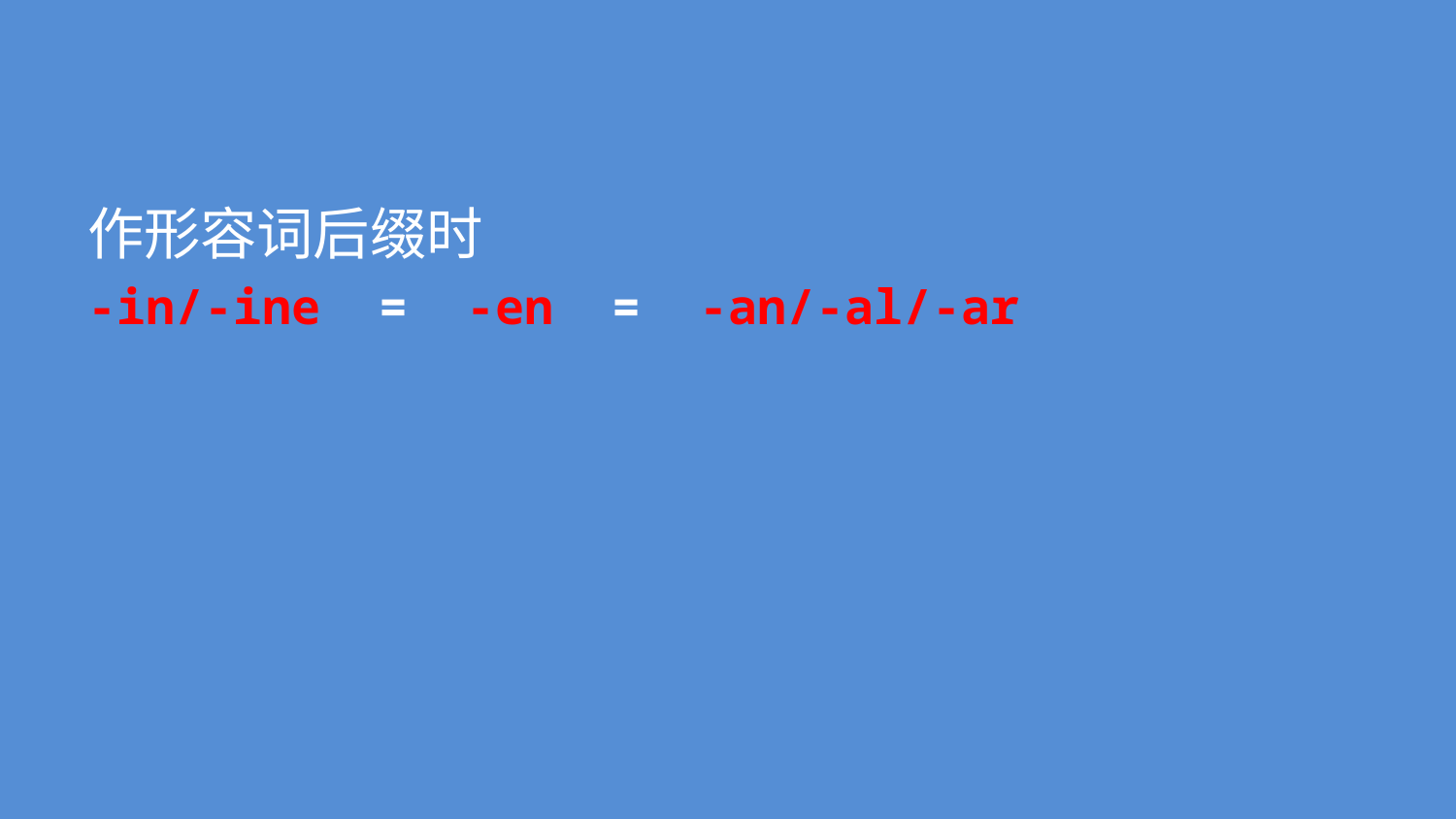

#
作形容词后缀时
-in/-ine  =  -en  =  -an/-al/-ar